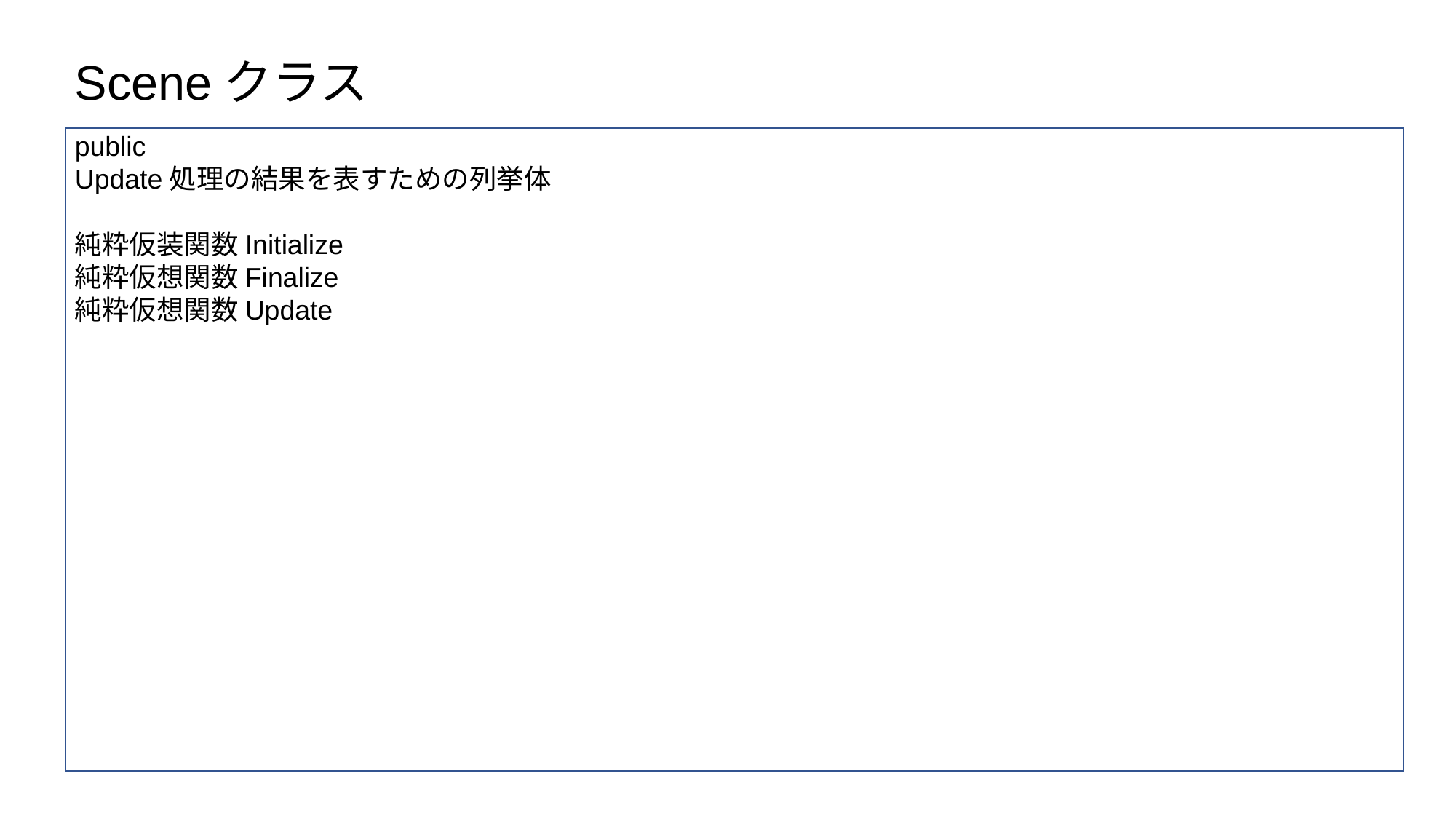

Sceneクラス
public
Update処理の結果を表すための列挙体

純粋仮装関数Initialize
純粋仮想関数Finalize
純粋仮想関数Update